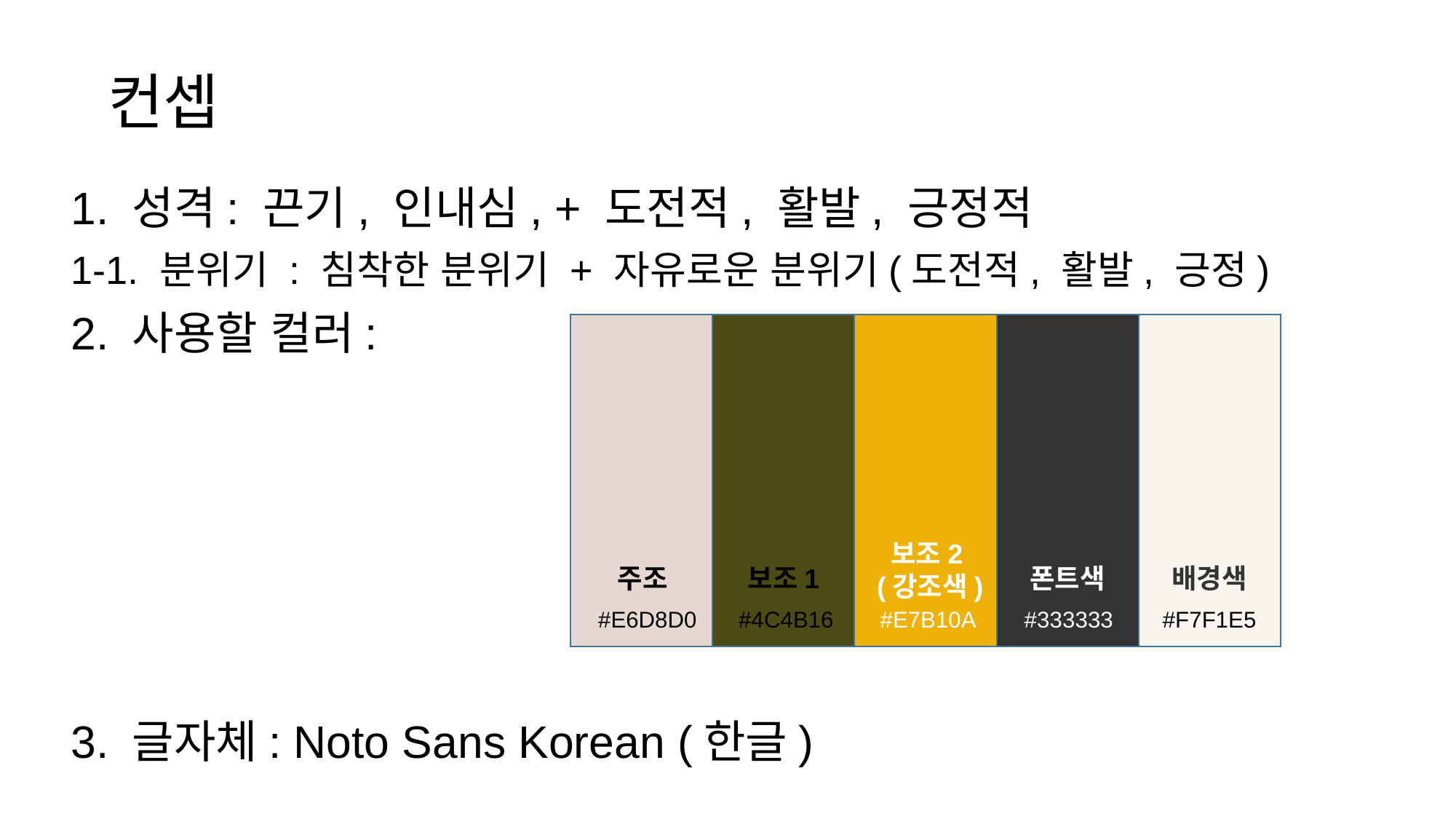

컨셉
1. 성격: 끈기, 인내심, + 도전적, 활발, 긍정적
1-1. 분위기 : 침착한 분위기 + 자유로운 분위기(도전적, 활발, 긍정)
2. 사용할 컬러:

 보조2
(강조색)
주조
보조1
폰트색
배경색
#E6D8D0
#4C4B16
#E7B10A
#333333
#F7F1E5
3. 글자체: Noto Sans Korean (한글)